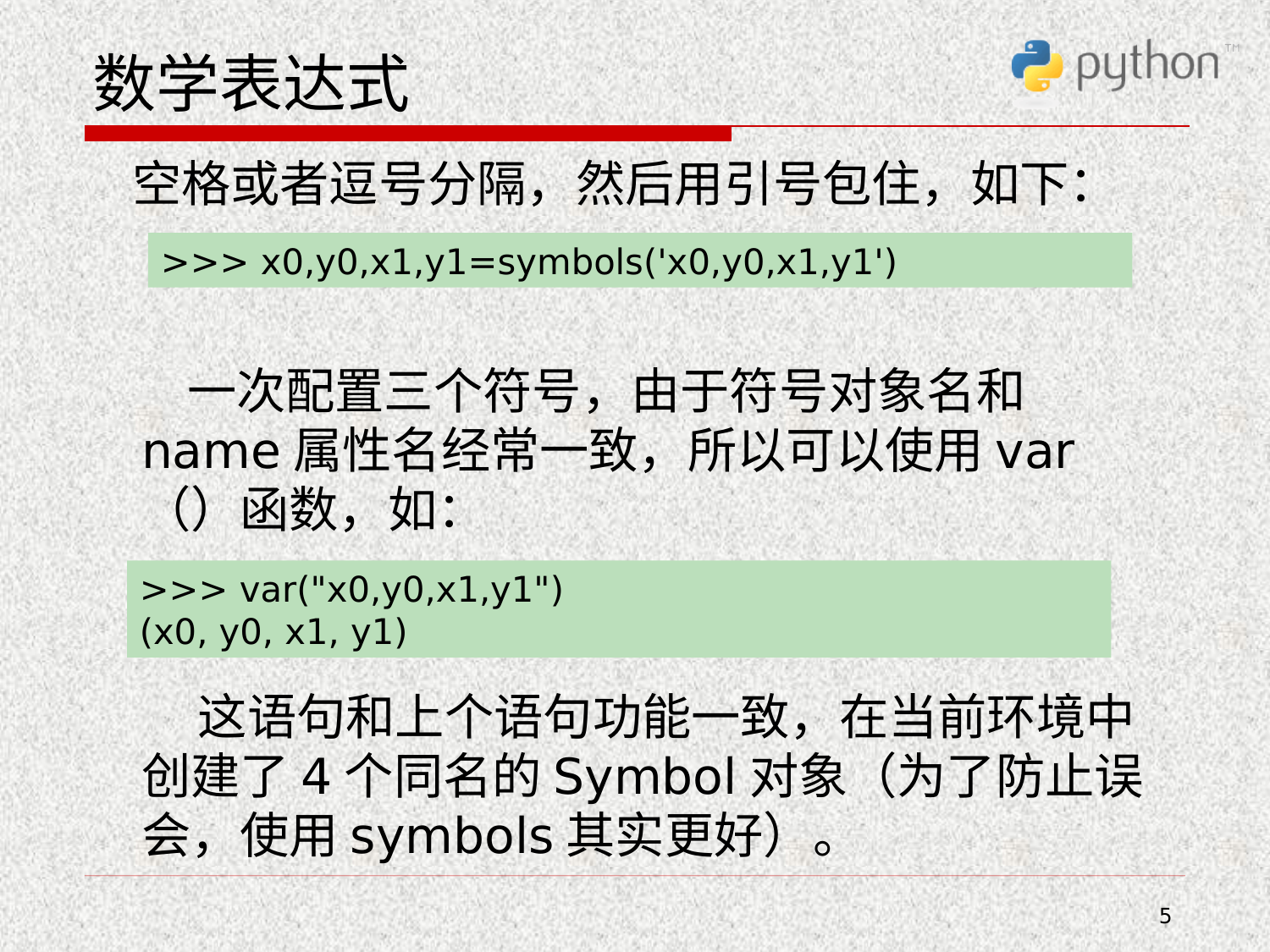

# 数学表达式
    空格或者逗号分隔，然后用引号包住，如下：

         一次配置三个符号，由于符号对象名和name属性名经常一致，所以可以使用var（）函数，如：

          这语句和上个语句功能一致，在当前环境中创建了4个同名的Symbol对象（为了防止误会，使用symbols其实更好）。

>>> x0,y0,x1,y1=symbols('x0,y0,x1,y1')
>>> var("x0,y0,x1,y1")
(x0, y0, x1, y1)
5